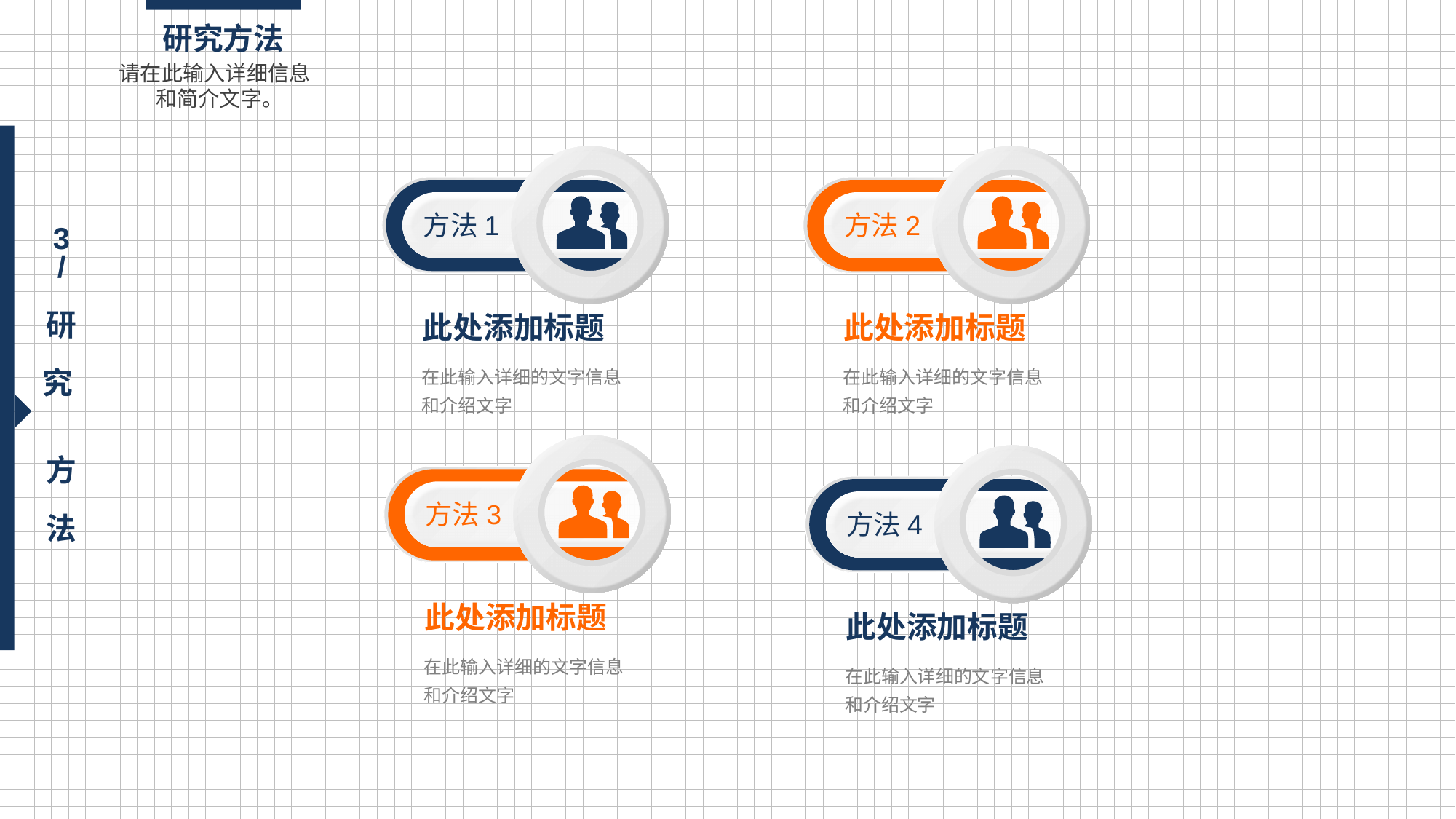

研究方法
请在此输入详细信息   和简介文字。

方法1
方法2
3
/

研

究

方

法
此处添加标题
此处添加标题
在此输入详细的文字信息
和介绍文字
在此输入详细的文字信息
和介绍文字

方法3

方法4
此处添加标题
此处添加标题
在此输入详细的文字信息
和介绍文字
在此输入详细的文字信息
和介绍文字